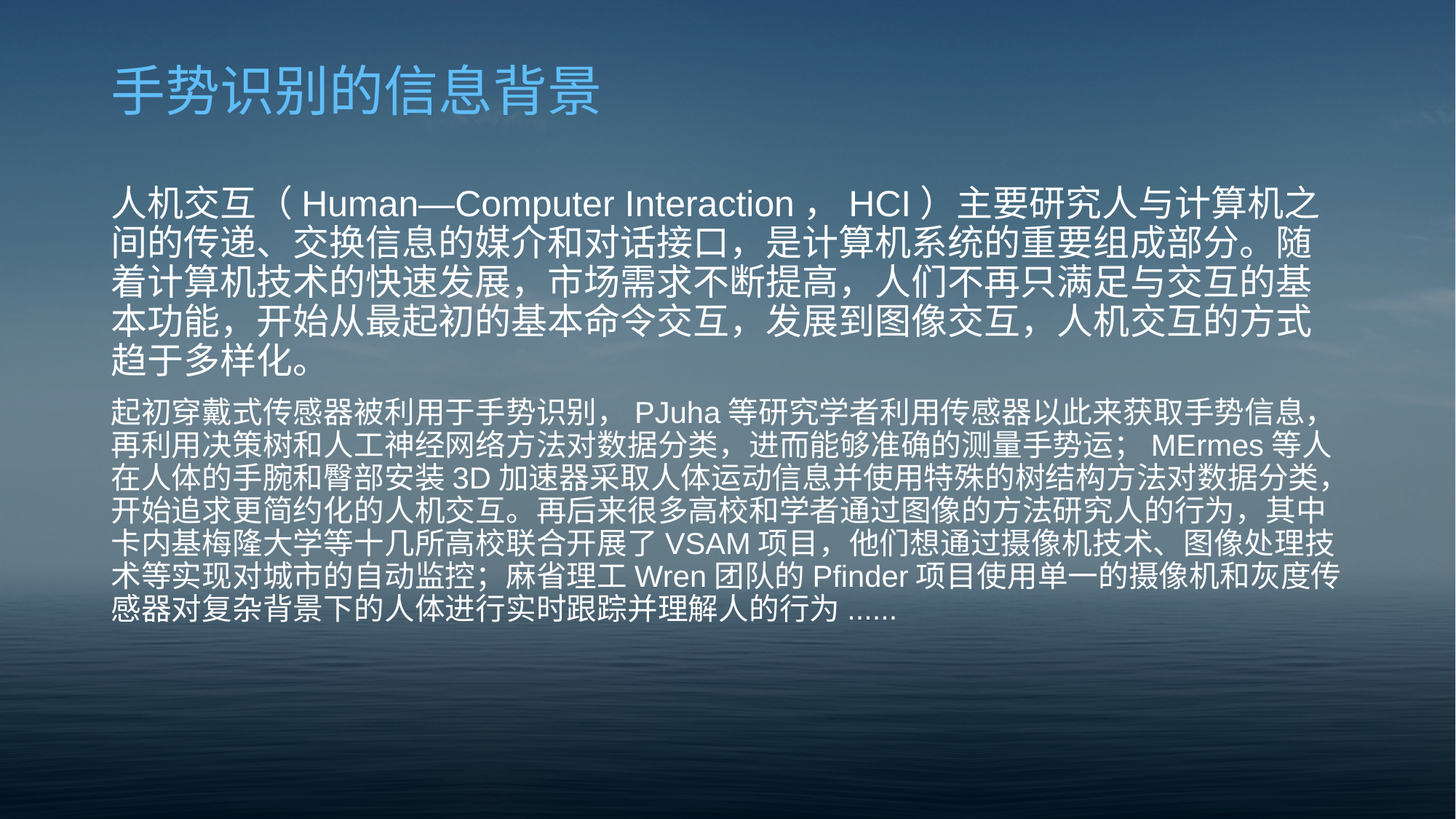

# 手势识别的信息背景
人机交互（Human—Computer Interaction，HCI）主要研究人与计算机之间的传递、交换信息的媒介和对话接口，是计算机系统的重要组成部分。随着计算机技术的快速发展，市场需求不断提高，人们不再只满足与交互的基本功能，开始从最起初的基本命令交互，发展到图像交互，人机交互的方式趋于多样化。
起初穿戴式传感器被利用于手势识别，PJuha等研究学者利用传感器以此来获取手势信息，再利用决策树和人工神经网络方法对数据分类，进而能够准确的测量手势运；MErmes等人在人体的手腕和臀部安装3D加速器采取人体运动信息并使用特殊的树结构方法对数据分类，开始追求更简约化的人机交互。再后来很多高校和学者通过图像的方法研究人的行为，其中卡内基梅隆大学等十几所高校联合开展了VSAM项目，他们想通过摄像机技术、图像处理技术等实现对城市的自动监控；麻省理工Wren团队的Pfinder项目使用单一的摄像机和灰度传感器对复杂背景下的人体进行实时跟踪并理解人的行为......